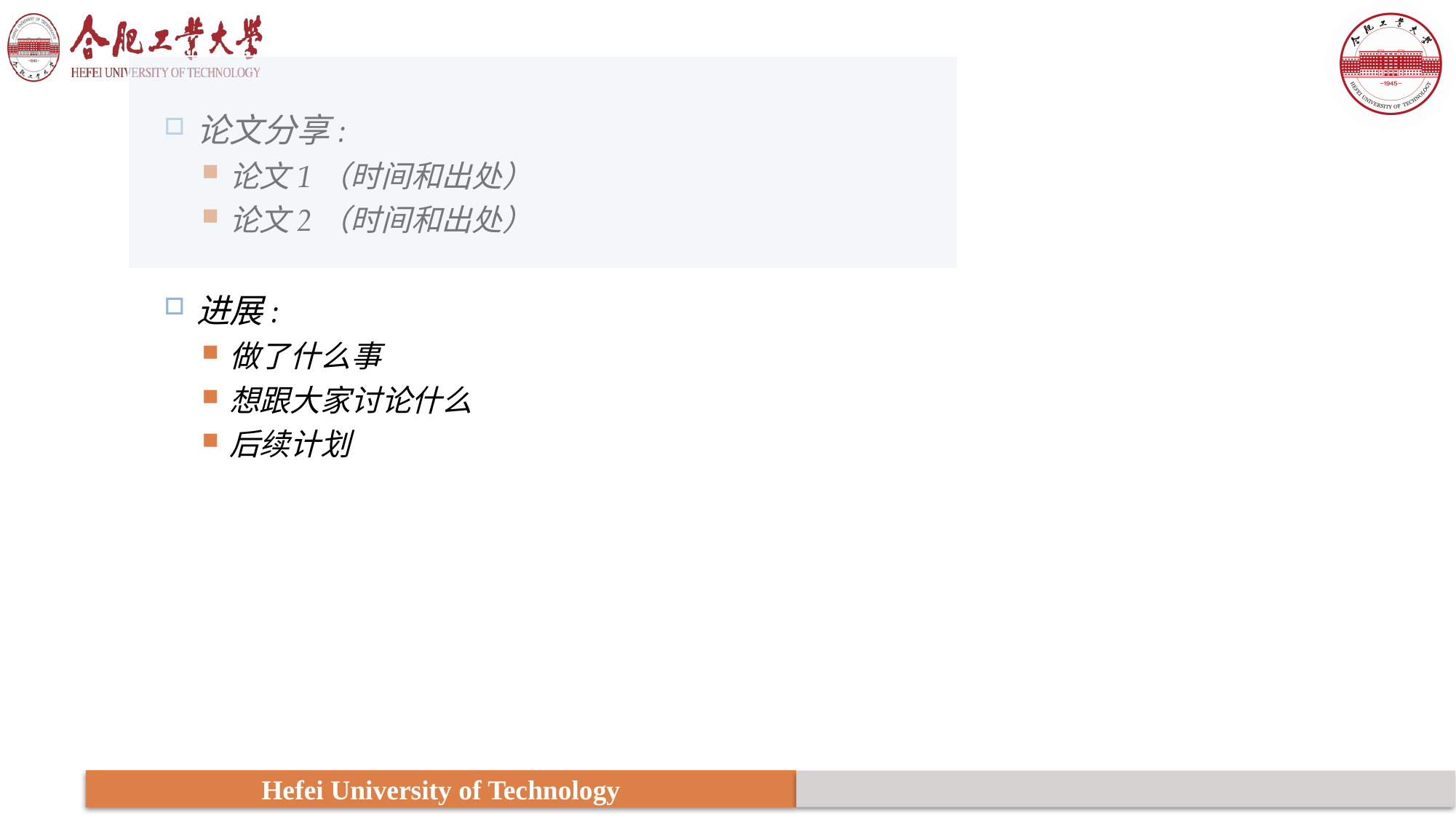

|  |
| --- |
|  |
论文分享:
论文1（时间和出处）
论文2（时间和出处）

进展:
做了什么事
想跟大家讨论什么
后续计划